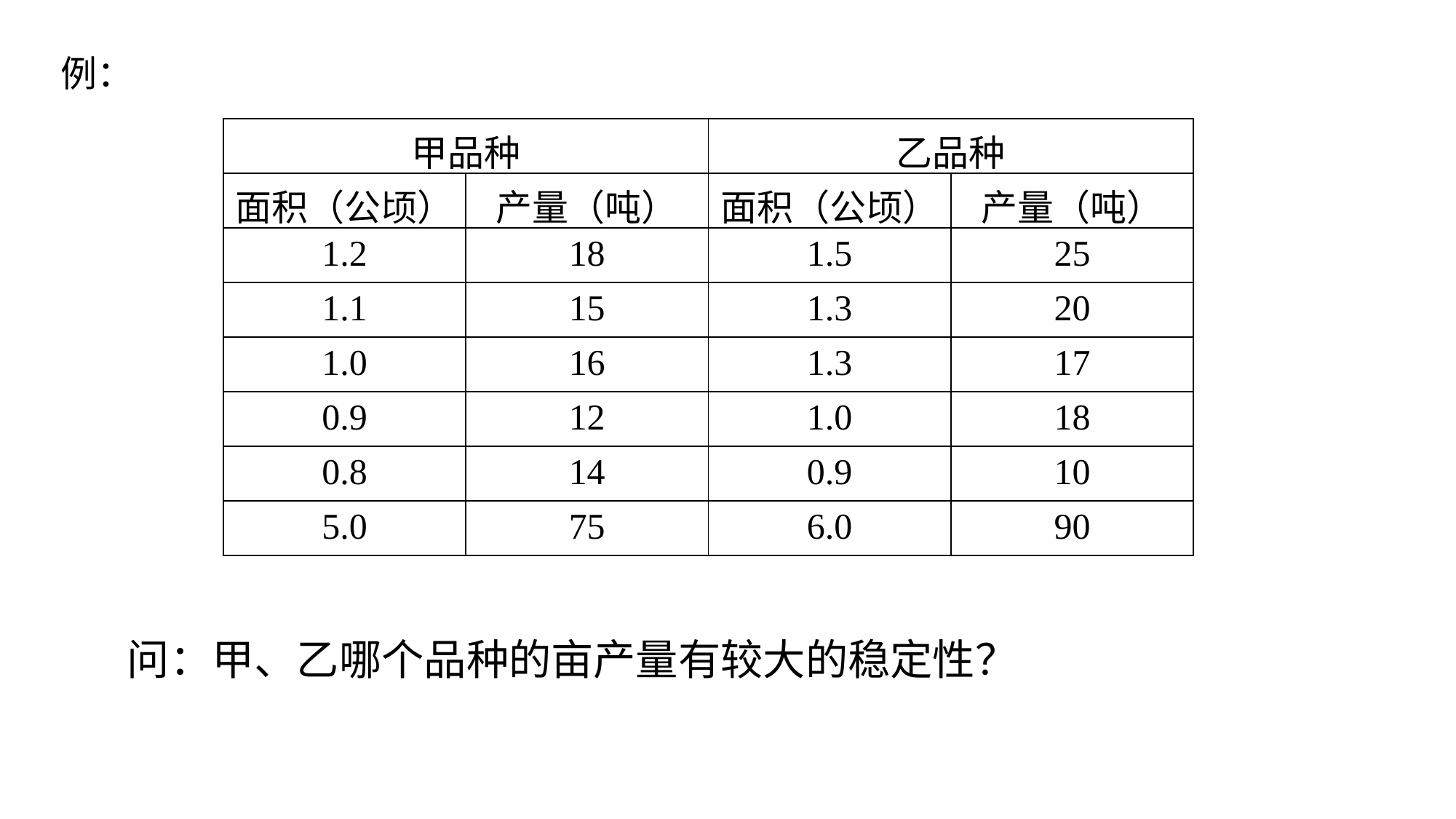

例：
| 甲品种 |  | 乙品种 |  |
| --- | --- | --- | --- |
| 面积（公顷） | 产量（吨） | 面积（公顷） | 产量（吨） |
| 1.2 | 18 | 1.5 | 25 |
| 1.1 | 15 | 1.3 | 20 |
| 1.0 | 16 | 1.3 | 17 |
| 0.9 | 12 | 1.0 | 18 |
| 0.8 | 14 | 0.9 | 10 |
| 5.0 | 75 | 6.0 | 90 |
问：甲、乙哪个品种的亩产量有较大的稳定性？